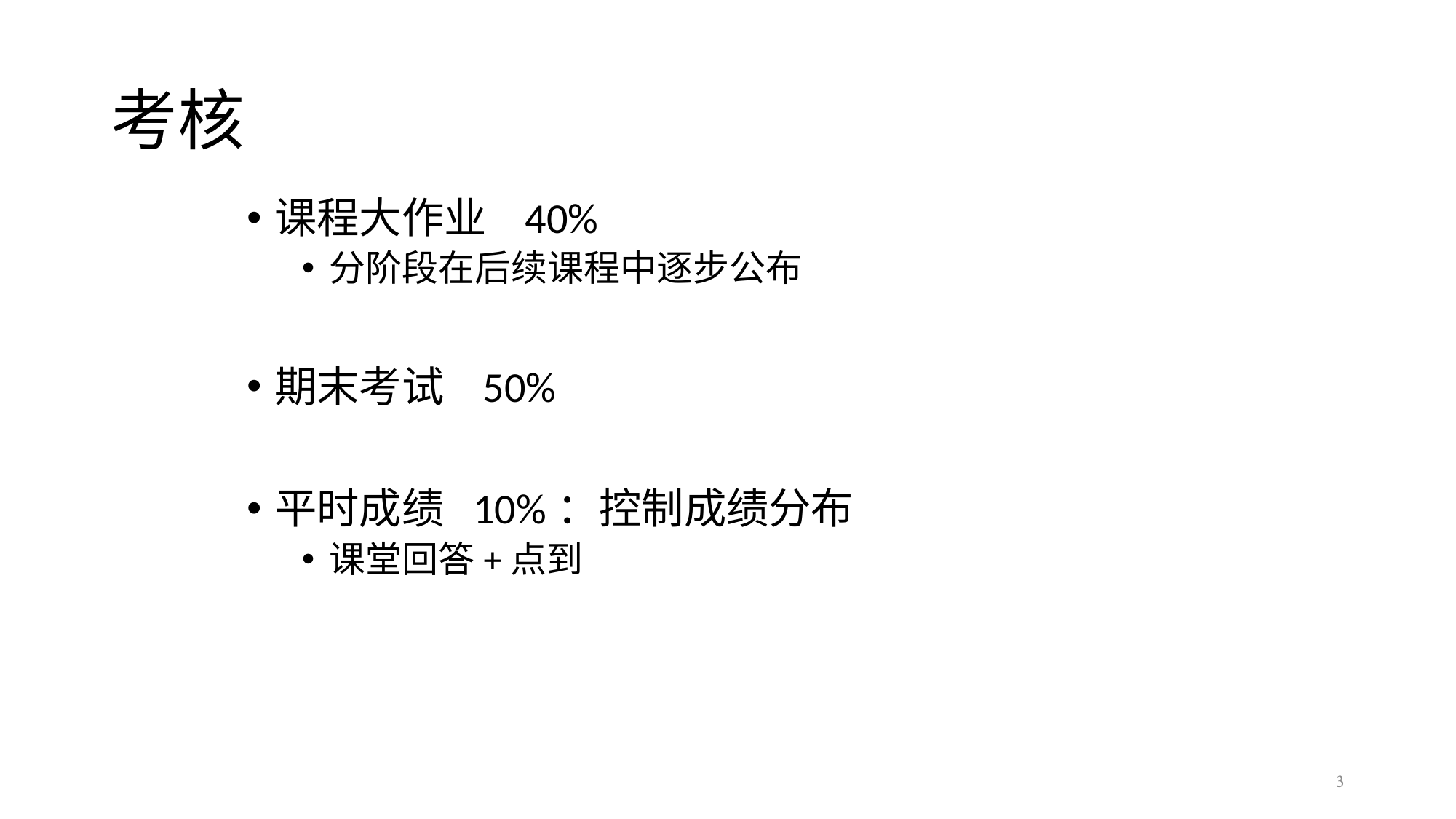

# 考核
课程大作业   40%
分阶段在后续课程中逐步公布

期末考试   50%

平时成绩  10%：控制成绩分布
课堂回答+点到
3